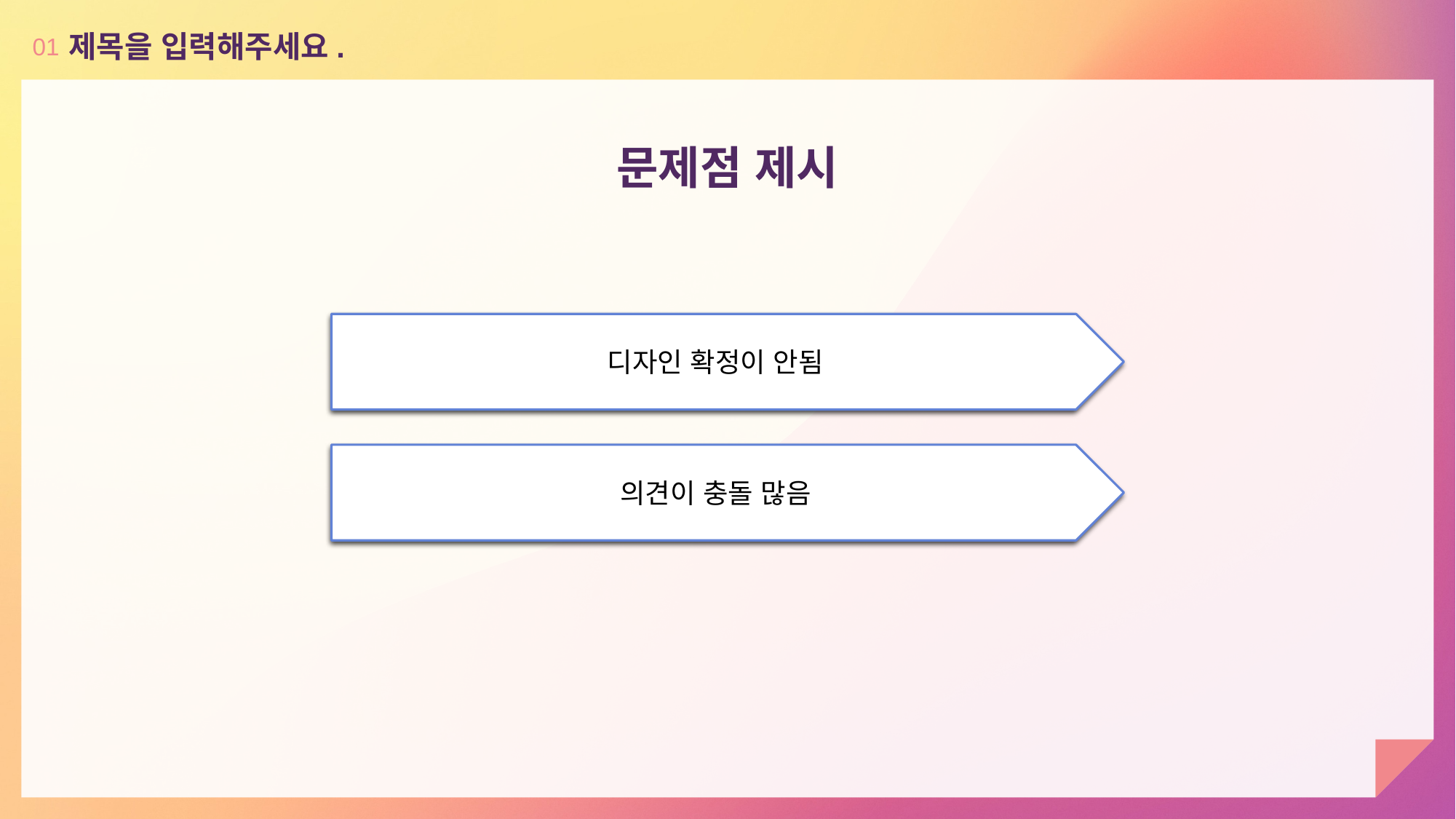

# 제목을 입력해주세요.
01
문제점 제시
디자인 확정이 안됨
의견이 충돌 많음